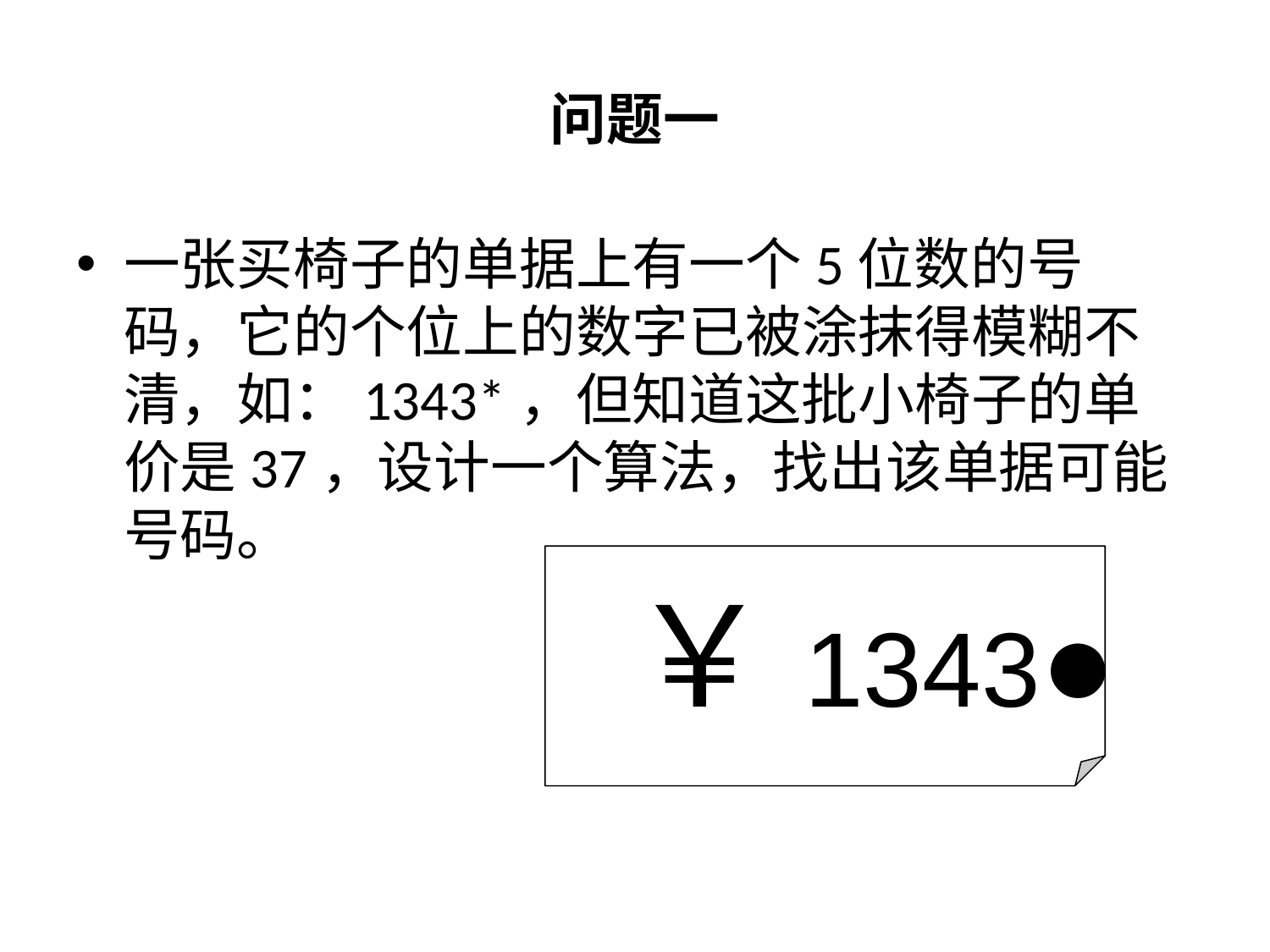

# 问题一
一张买椅子的单据上有一个5位数的号码，它的个位上的数字已被涂抹得模糊不清，如：1343*，但知道这批小椅子的单价是37，设计一个算法，找出该单据可能号码。
   ￥1343●